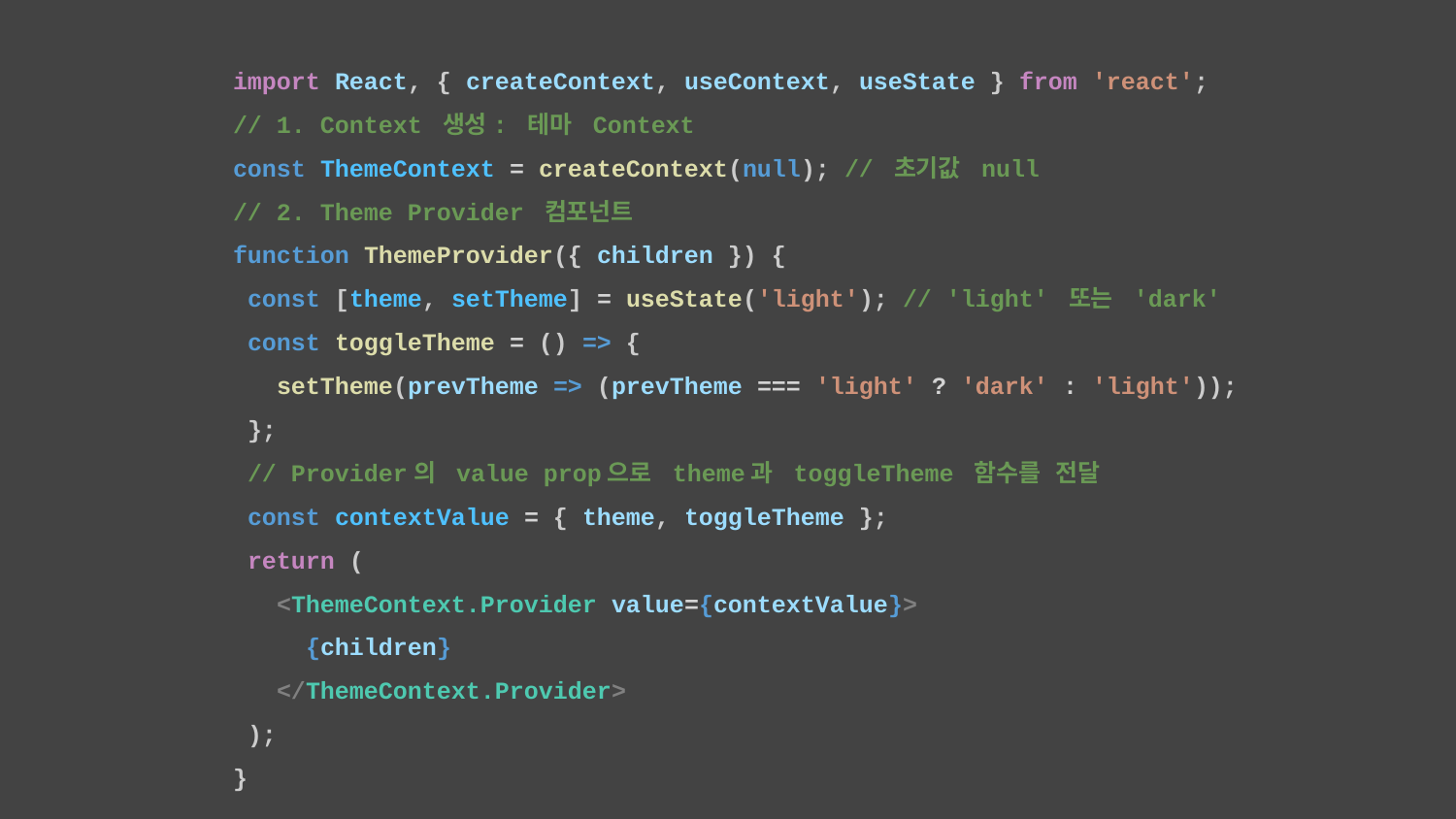

import React, { createContext, useContext, useState } from 'react';
// 1. Context 생성: 테마 Context
const ThemeContext = createContext(null); // 초기값 null
// 2. Theme Provider 컴포넌트
function ThemeProvider({ children }) {
 const [theme, setTheme] = useState('light'); // 'light' 또는 'dark'
 const toggleTheme = () => {
   setTheme(prevTheme => (prevTheme === 'light' ? 'dark' : 'light'));
 };
 // Provider의 value prop으로 theme과 toggleTheme 함수를 전달
 const contextValue = { theme, toggleTheme };
 return (
   <ThemeContext.Provider value={contextValue}>
     {children}
   </ThemeContext.Provider>
 );
}